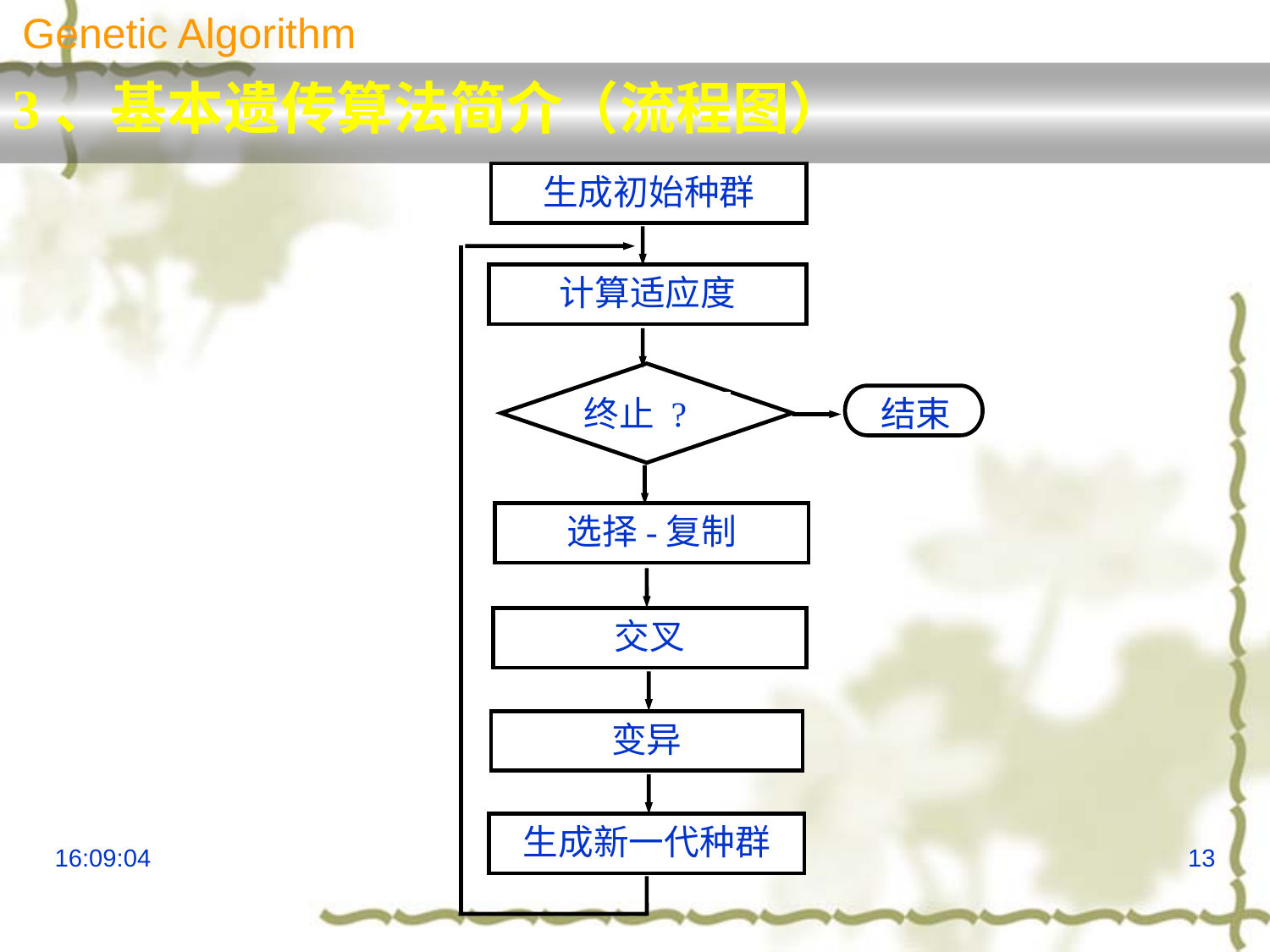

Genetic Algorithm
3、基本遗传算法简介（流程图）
生成初始种群

计算适应度

终止 ?

选择-复制

交叉

变异

生成新一代种群

结束

16:09:04
13